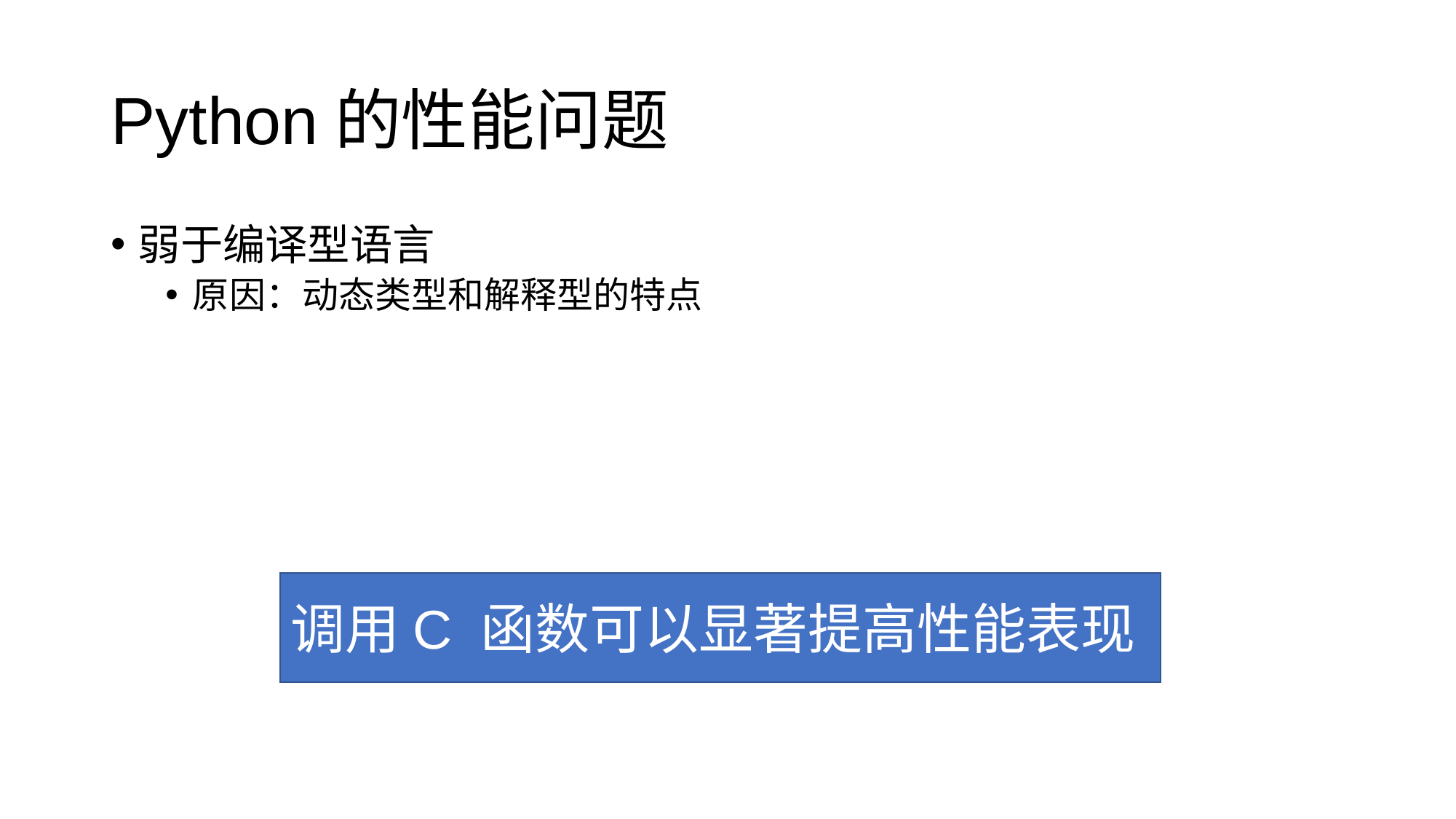

# Python的性能问题
弱于编译型语言
原因：动态类型和解释型的特点

调用C 函数可以显著提高性能表现